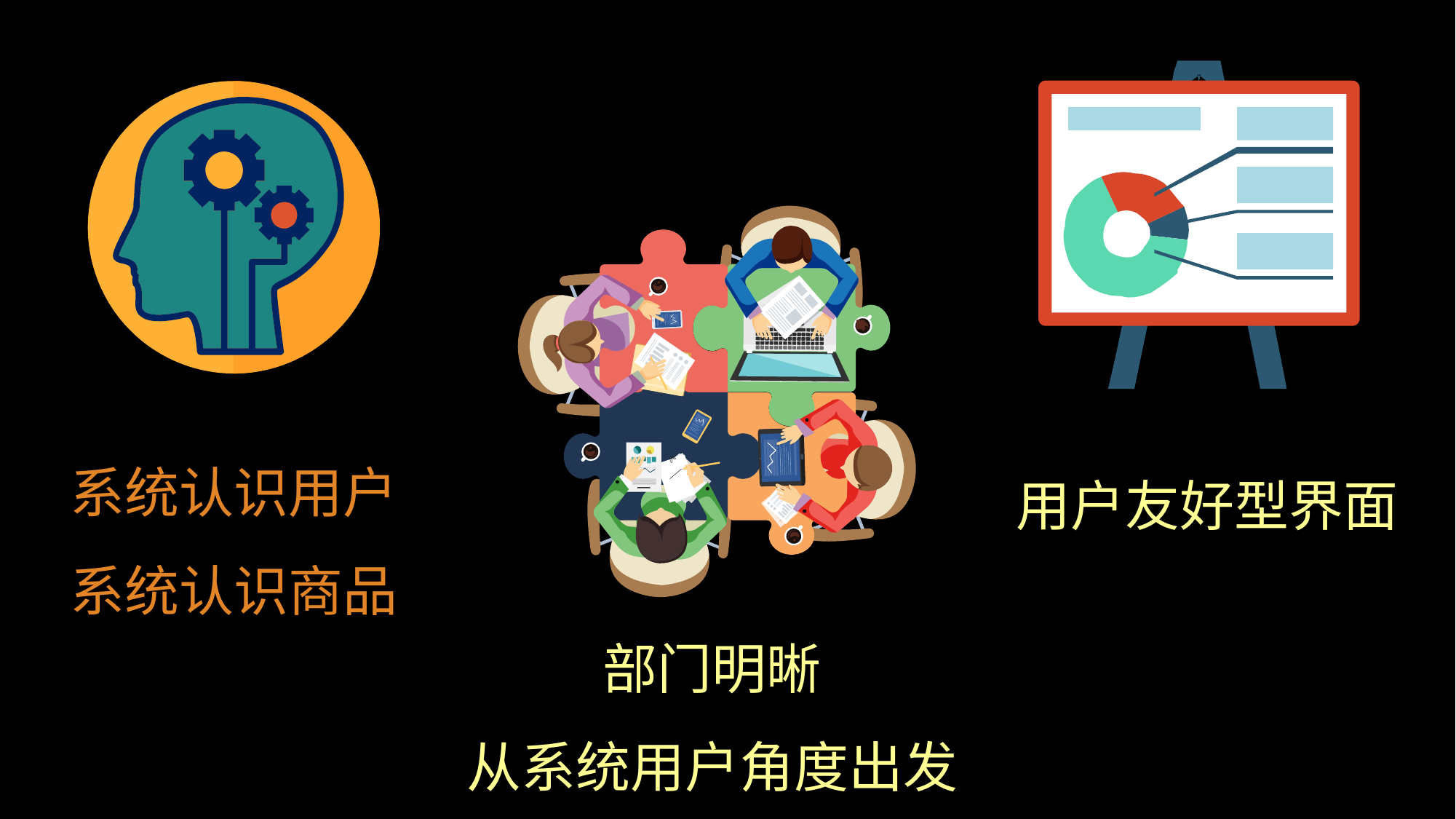

系统认识用户
系统认识商品
用户友好型界面
部门明晰
从系统用户角度出发